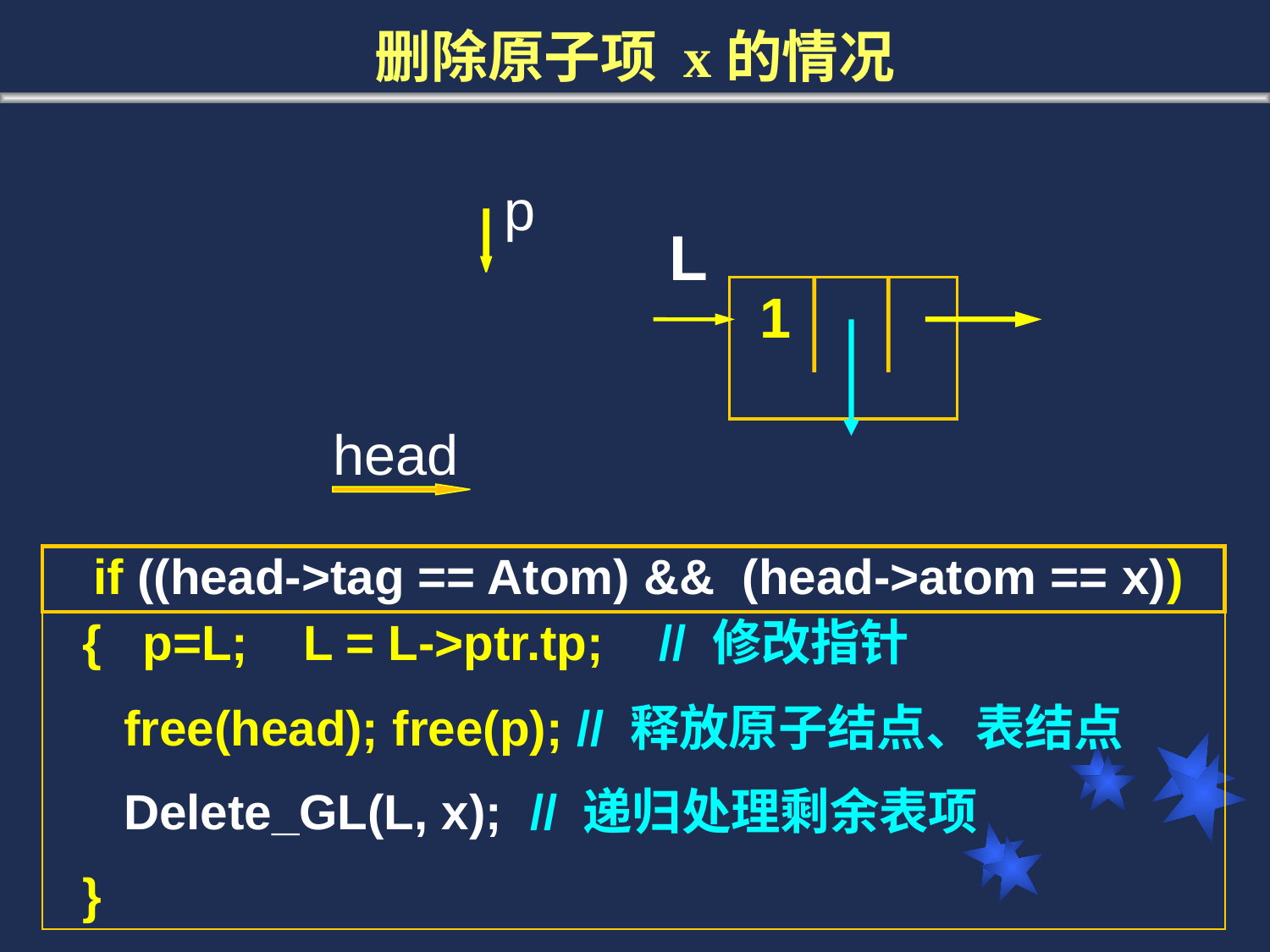

# 删除原子项 x的情况
p

L

L

1

 1

head

0   x

if ((head->tag == Atom) &&  (head->atom == x))
  {   p=L;    L = L->ptr.tp;    // 修改指针
     free(head); free(p); // 释放原子结点、表结点
     Delete_GL(L, x);  // 递归处理剩余表项
  }